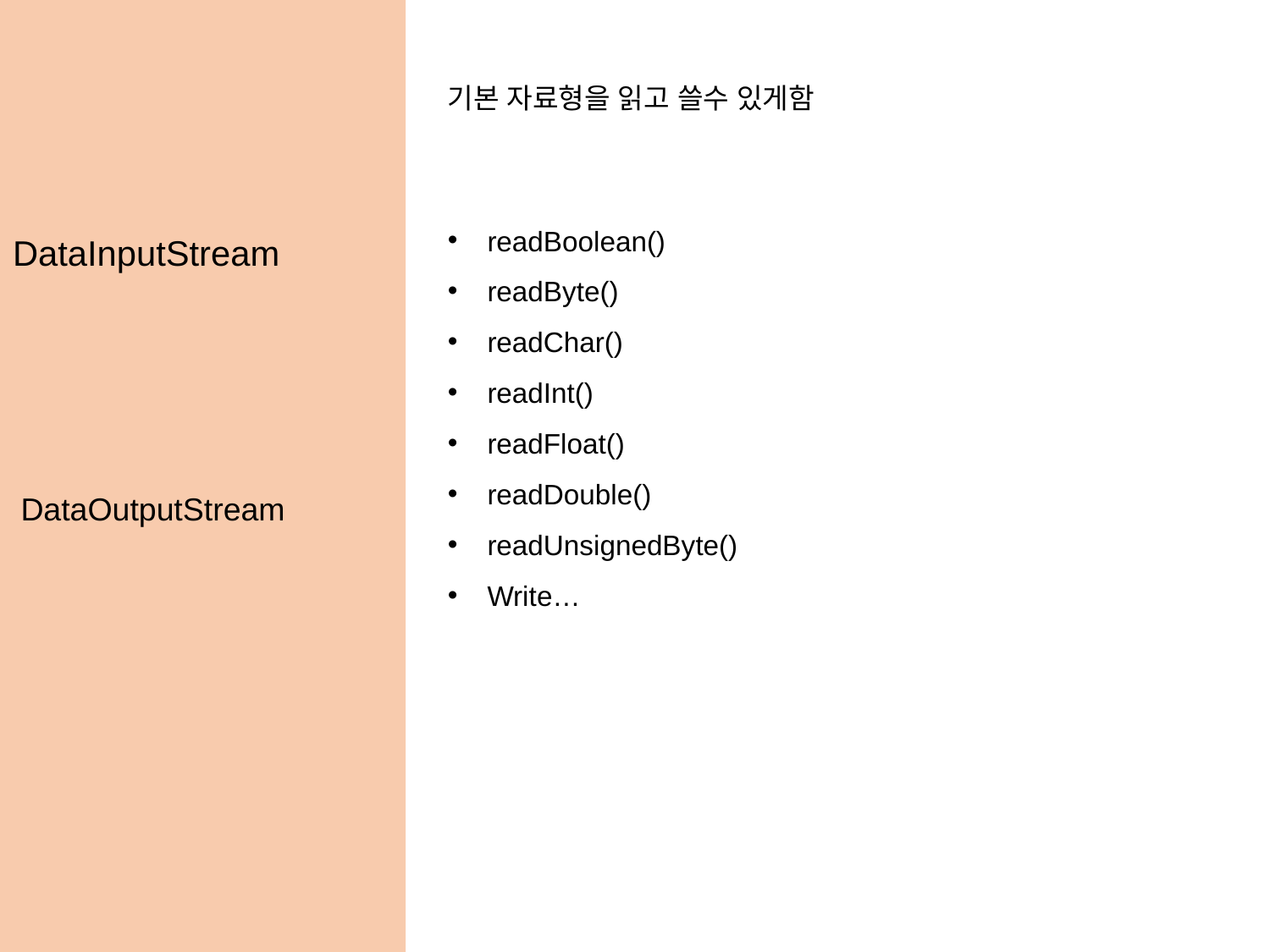

기본 자료형을 읽고 쓸수 있게함

readBoolean()
readByte()
readChar()
readInt()
readFloat()
readDouble()
readUnsignedByte()
Write…
# DataInputStream
DataOutputStream